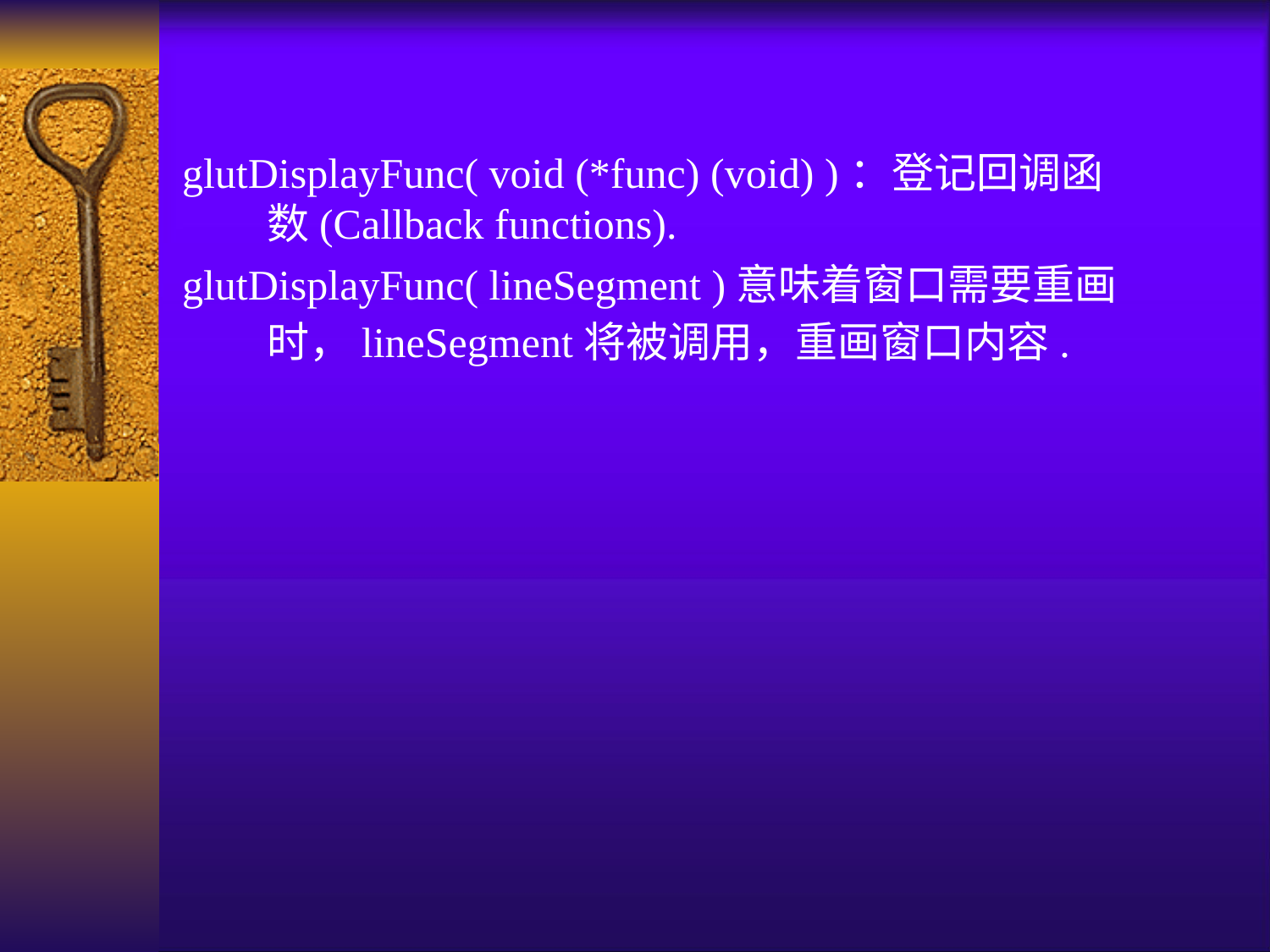

glutDisplayFunc( void (*func) (void) )：登记回调函数(Callback functions).
glutDisplayFunc( lineSegment )意味着窗口需要重画时，lineSegment将被调用，重画窗口内容.